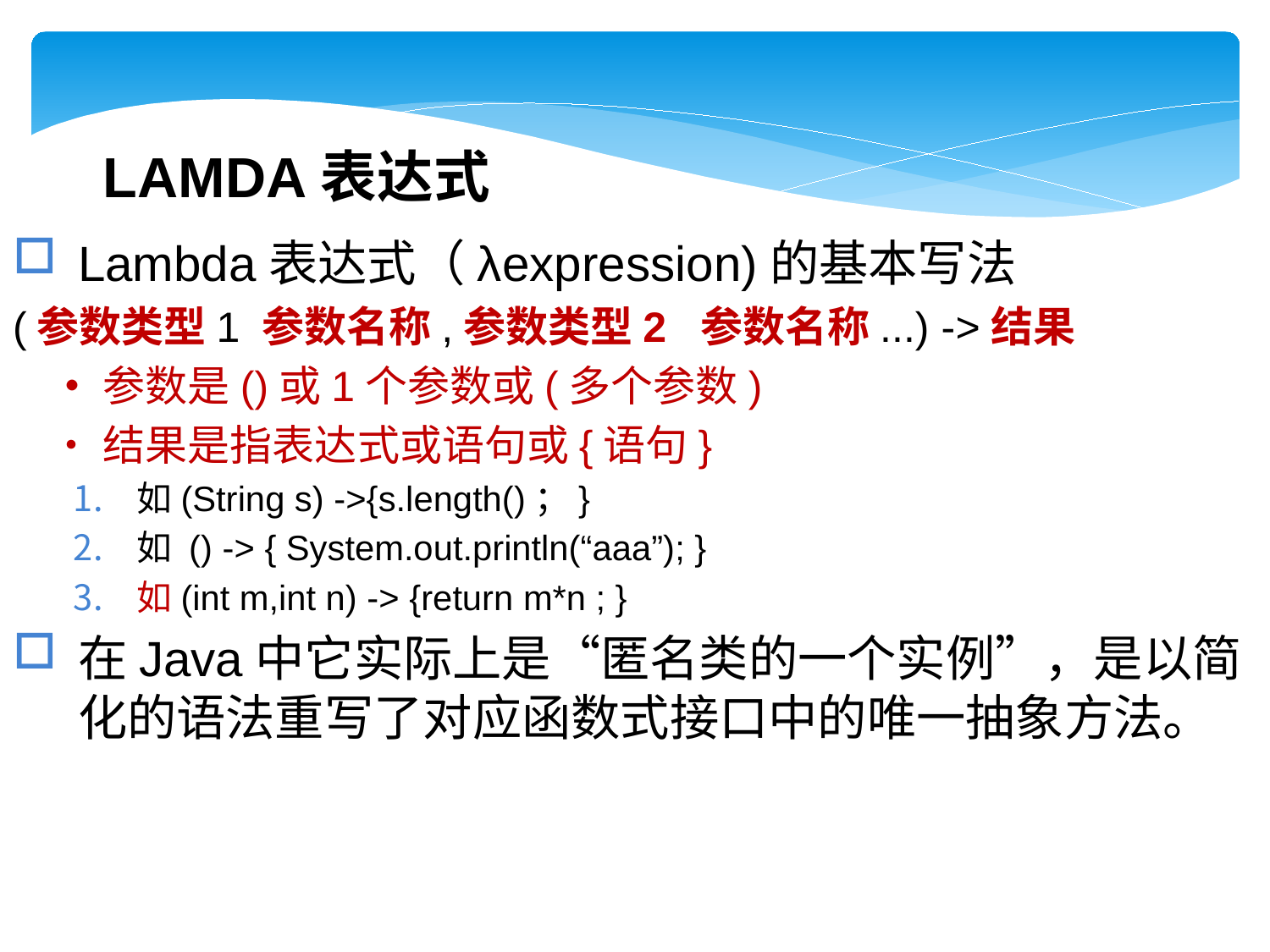

LAMDA表达式
Lambda表达式（λexpression)的基本写法
(参数类型1 参数名称,参数类型2  参数名称...) ->结果
    •参数是()或1个参数或(多个参数)
    •结果是指表达式或语句或{语句}
如(String s) ->{s.length()；}
如 () -> { System.out.println(“aaa”); }
如(int m,int n) -> {return m*n ; }
在Java中它实际上是“匿名类的一个实例”，是以简化的语法重写了对应函数式接口中的唯一抽象方法。